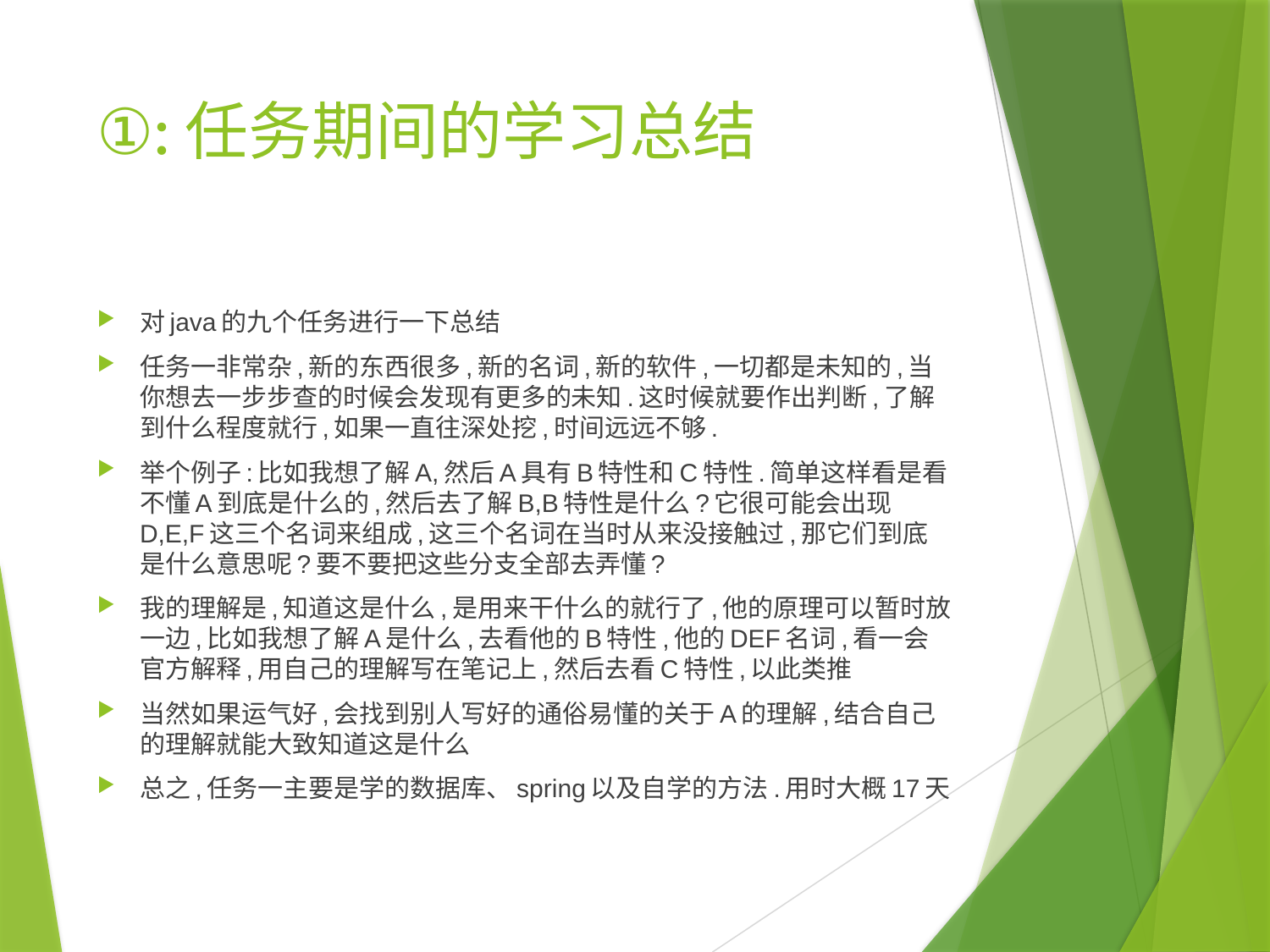

# ①:任务期间的学习总结
对java的九个任务进行一下总结
任务一非常杂,新的东西很多,新的名词,新的软件,一切都是未知的,当你想去一步步查的时候会发现有更多的未知.这时候就要作出判断,了解到什么程度就行,如果一直往深处挖,时间远远不够.
举个例子:比如我想了解A,然后A具有B特性和C特性.简单这样看是看不懂A到底是什么的,然后去了解B,B特性是什么?它很可能会出现D,E,F这三个名词来组成,这三个名词在当时从来没接触过,那它们到底是什么意思呢?要不要把这些分支全部去弄懂?
我的理解是,知道这是什么,是用来干什么的就行了,他的原理可以暂时放一边,比如我想了解A是什么,去看他的B特性,他的DEF名词,看一会官方解释,用自己的理解写在笔记上,然后去看C特性,以此类推
当然如果运气好,会找到别人写好的通俗易懂的关于A的理解,结合自己的理解就能大致知道这是什么
总之,任务一主要是学的数据库、spring以及自学的方法.用时大概17天